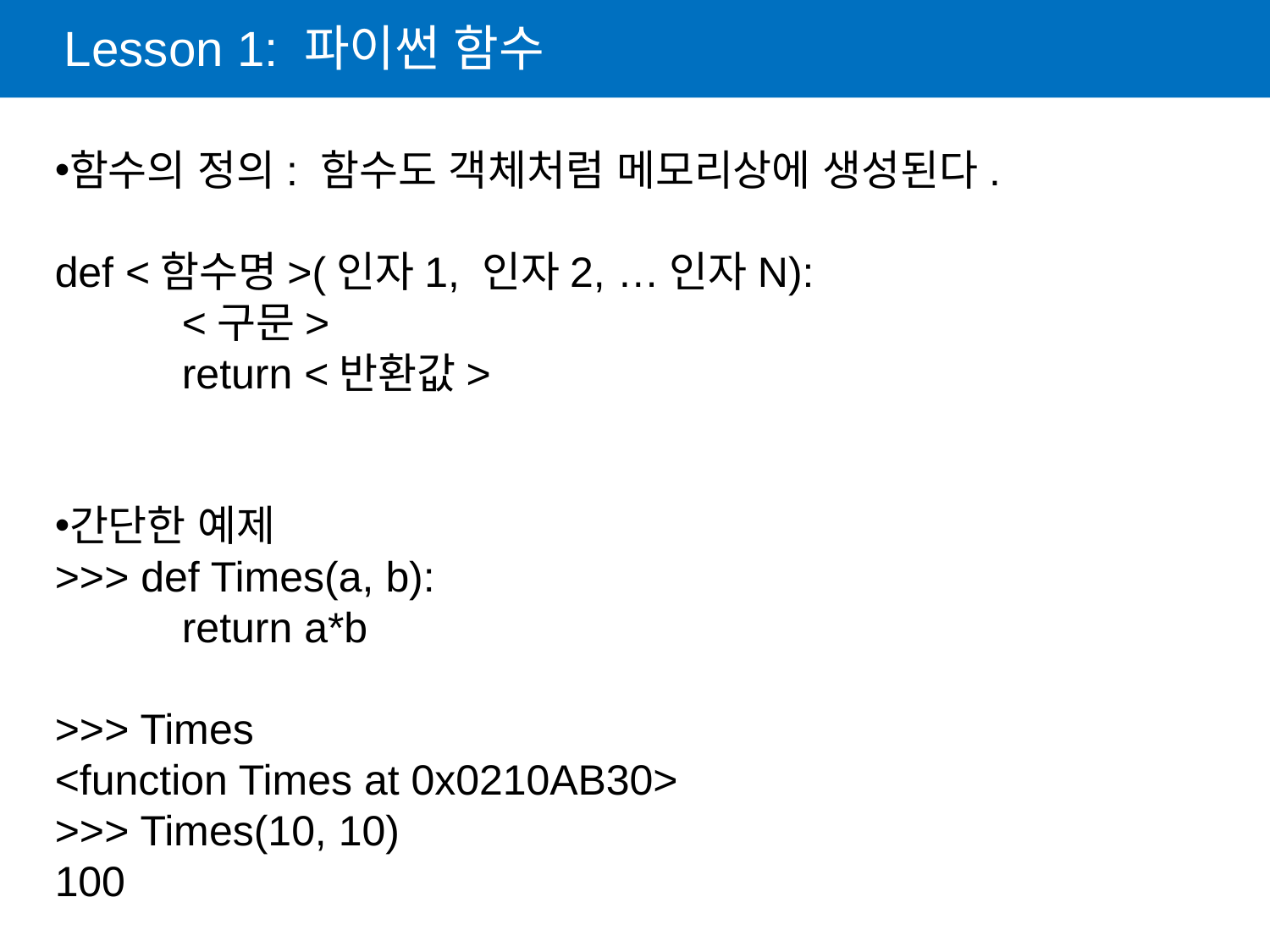

# Lesson 1: 파이썬 함수
함수의 정의: 함수도 객체처럼 메모리상에 생성된다.

def <함수명>(인자1, 인자2, …인자N):
	<구문>
	return <반환값>

간단한 예제
>>> def Times(a, b):
	return a*b

>>> Times
<function Times at 0x0210AB30>
>>> Times(10, 10)
100